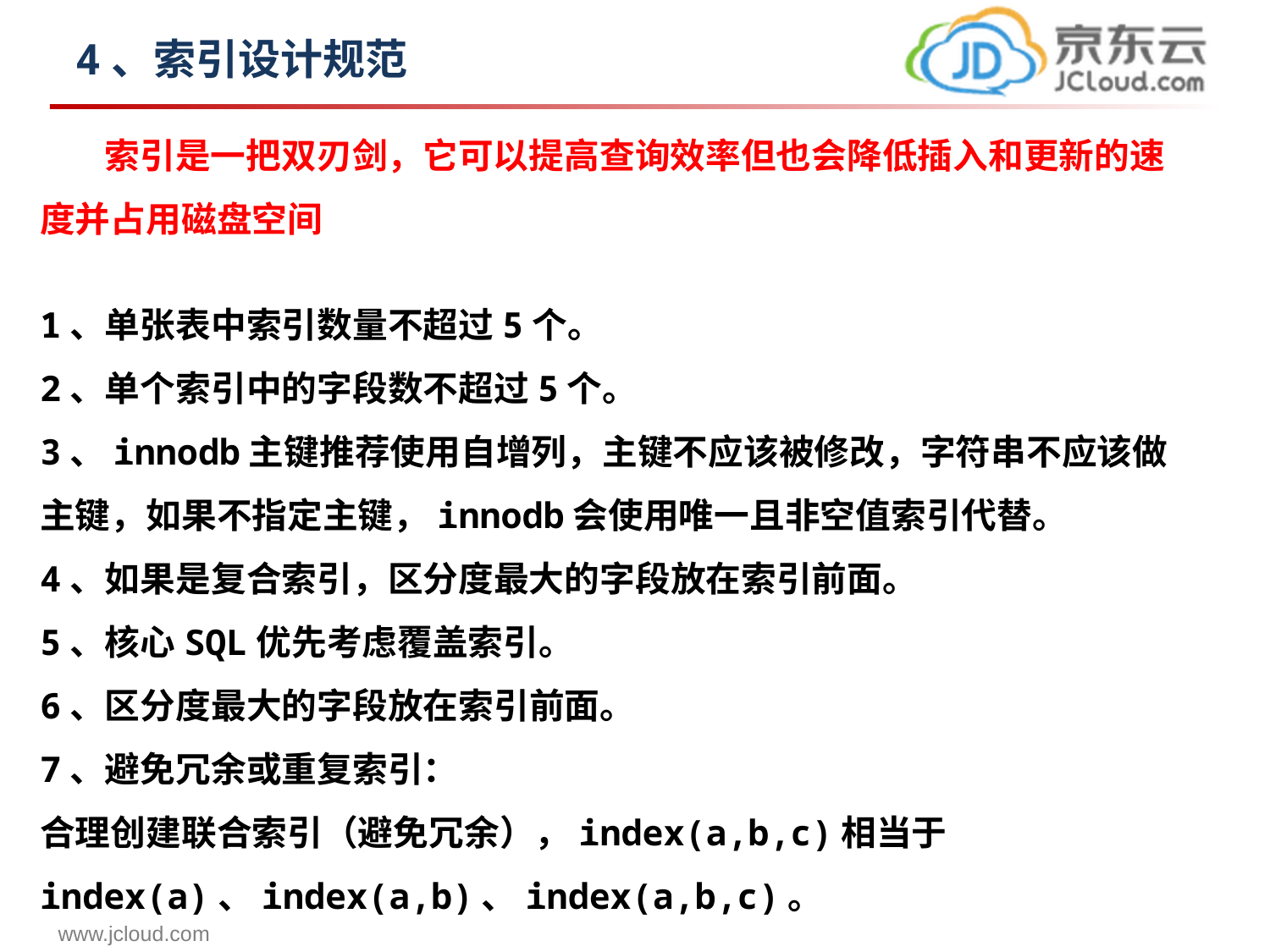

# 4、索引设计规范
       索引是一把双刃剑，它可以提高查询效率但也会降低插入和更新的速度并占用磁盘空间

1、单张表中索引数量不超过5个。
2、单个索引中的字段数不超过5个。
3、innodb主键推荐使用自增列，主键不应该被修改，字符串不应该做主键，如果不指定主键，innodb会使用唯一且非空值索引代替。
4、如果是复合索引，区分度最大的字段放在索引前面。
5、核心SQL优先考虑覆盖索引。
6、区分度最大的字段放在索引前面。
7、避免冗余或重复索引：
合理创建联合索引（避免冗余），index(a,b,c)相当于index(a)、index(a,b)、index(a,b,c)。